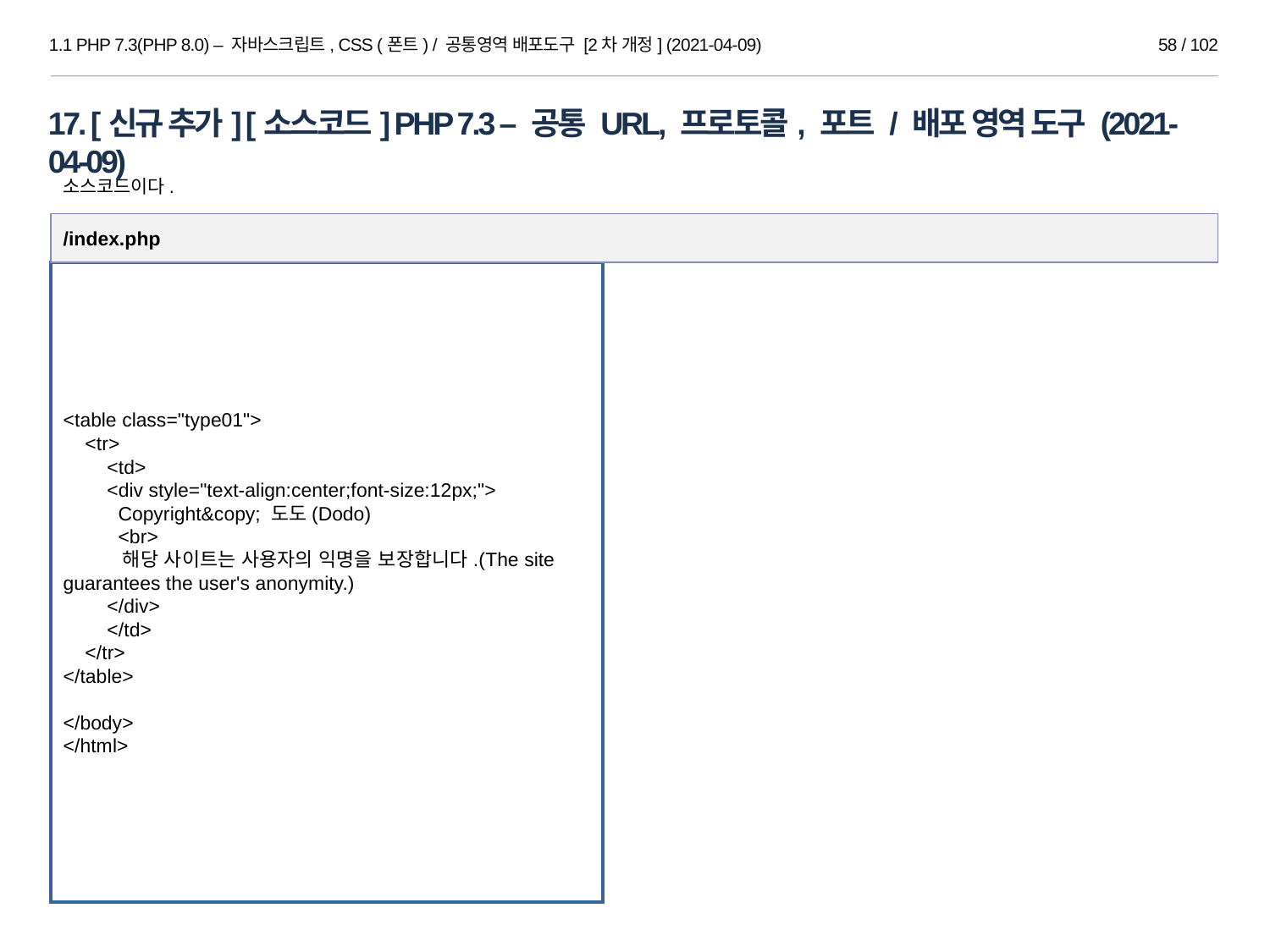

1.1 PHP 7.3(PHP 8.0) – 자바스크립트, CSS (폰트) / 공통영역 배포도구 [2차 개정] (2021-04-09)
58 / 102

17. [신규 추가] [소스코드] PHP 7.3 – 공통 URL, 프로토콜, 포트 / 배포 영역 도구 (2021-04-09)
소스코드이다.
/index.php
<table class="type01">
    <tr>
        <td>
        <div style="text-align:center;font-size:12px;">
          Copyright&copy; 도도(Dodo)
          <br>
          해당 사이트는 사용자의 익명을 보장합니다.(The site guarantees the user's anonymity.)
        </div>
        </td>
    </tr>
</table>

</body>
</html>